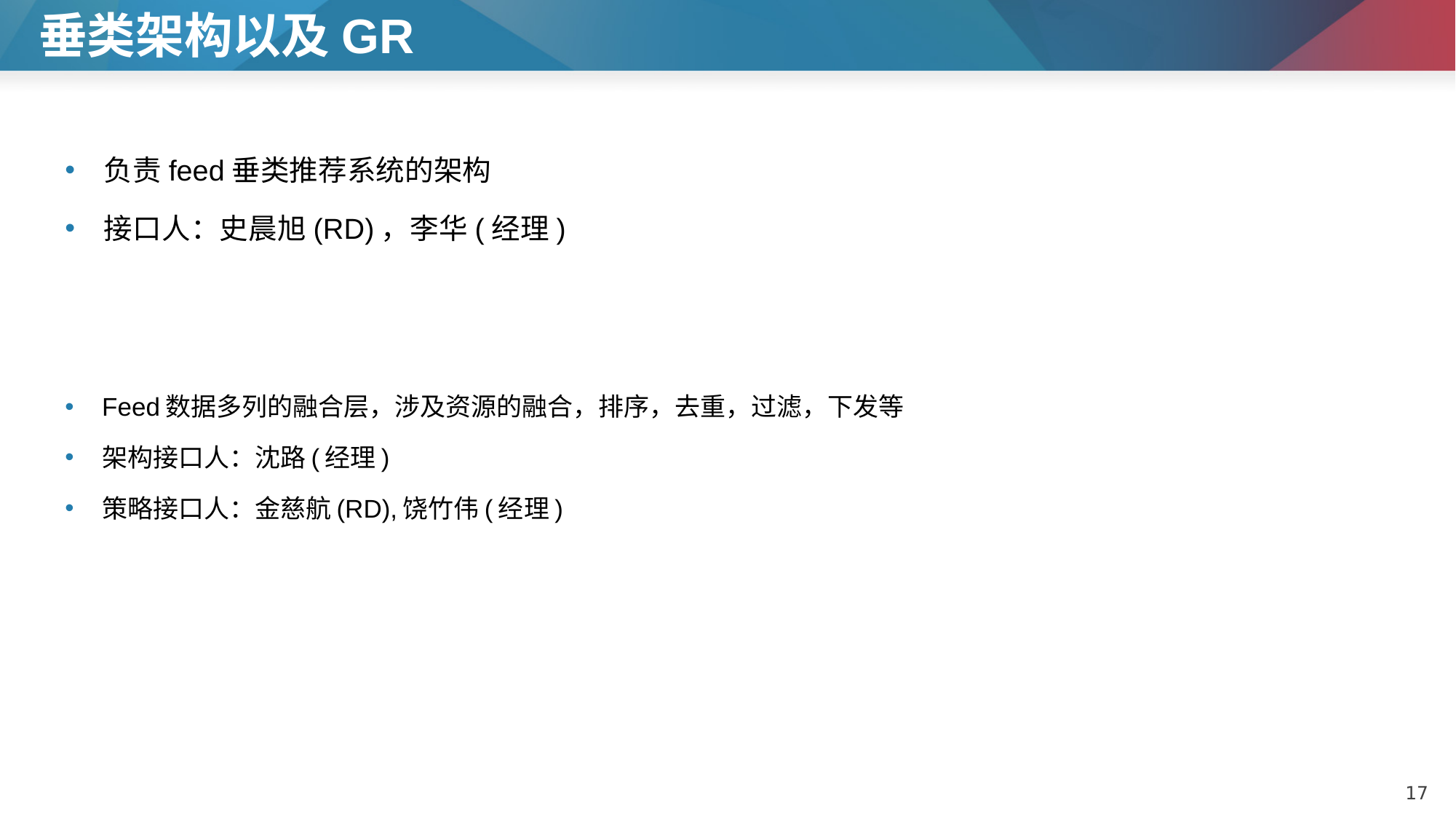

# 垂类架构以及GR
负责feed垂类推荐系统的架构
接口人：史晨旭(RD)，李华(经理)
Feed数据多列的融合层，涉及资源的融合，排序，去重，过滤，下发等
架构接口人：沈路(经理)
策略接口人：金慈航(RD),饶竹伟(经理)